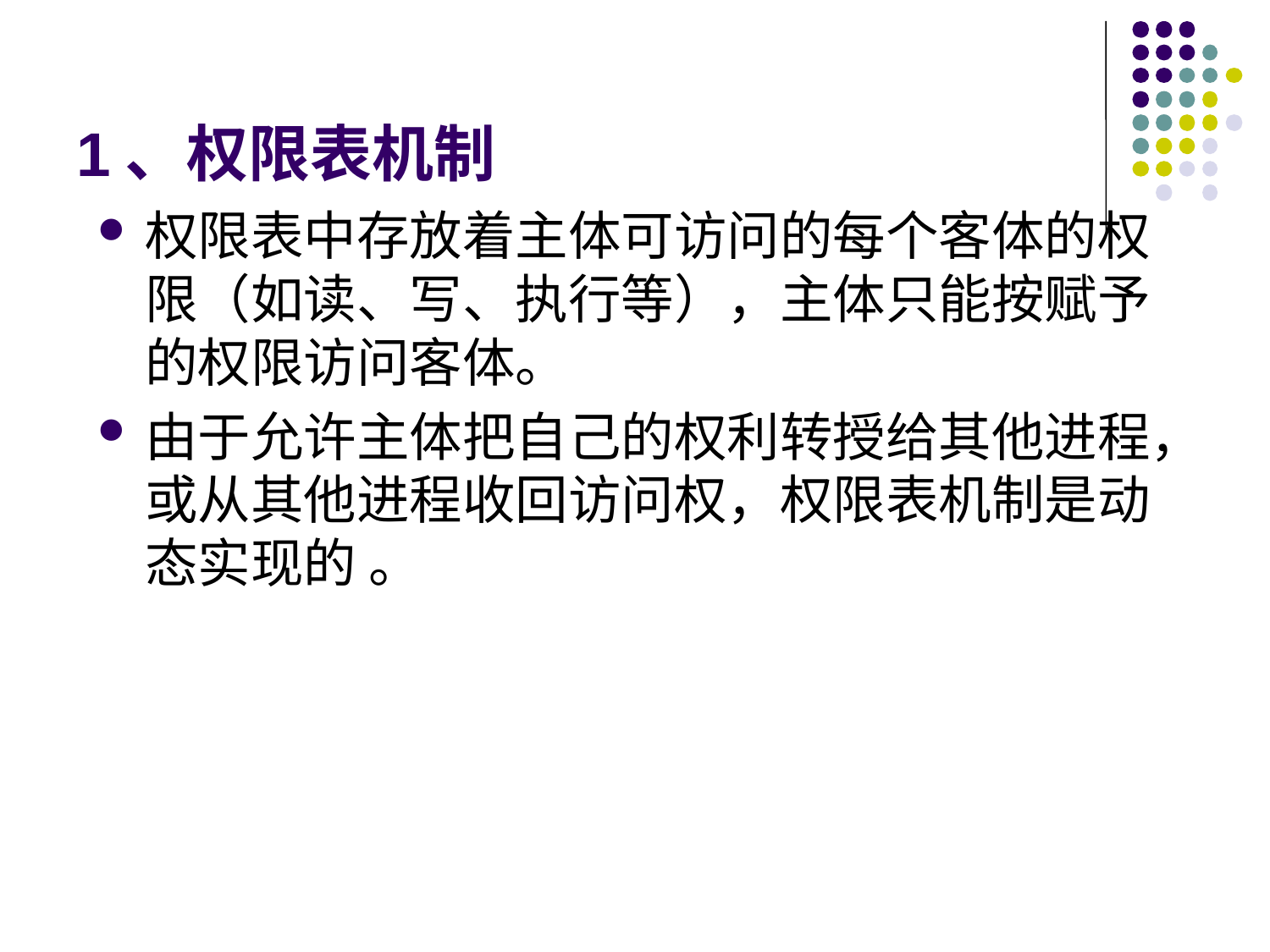

# 1、权限表机制
权限表中存放着主体可访问的每个客体的权限（如读、写、执行等），主体只能按赋予的权限访问客体。
由于允许主体把自己的权利转授给其他进程，或从其他进程收回访问权，权限表机制是动态实现的 。